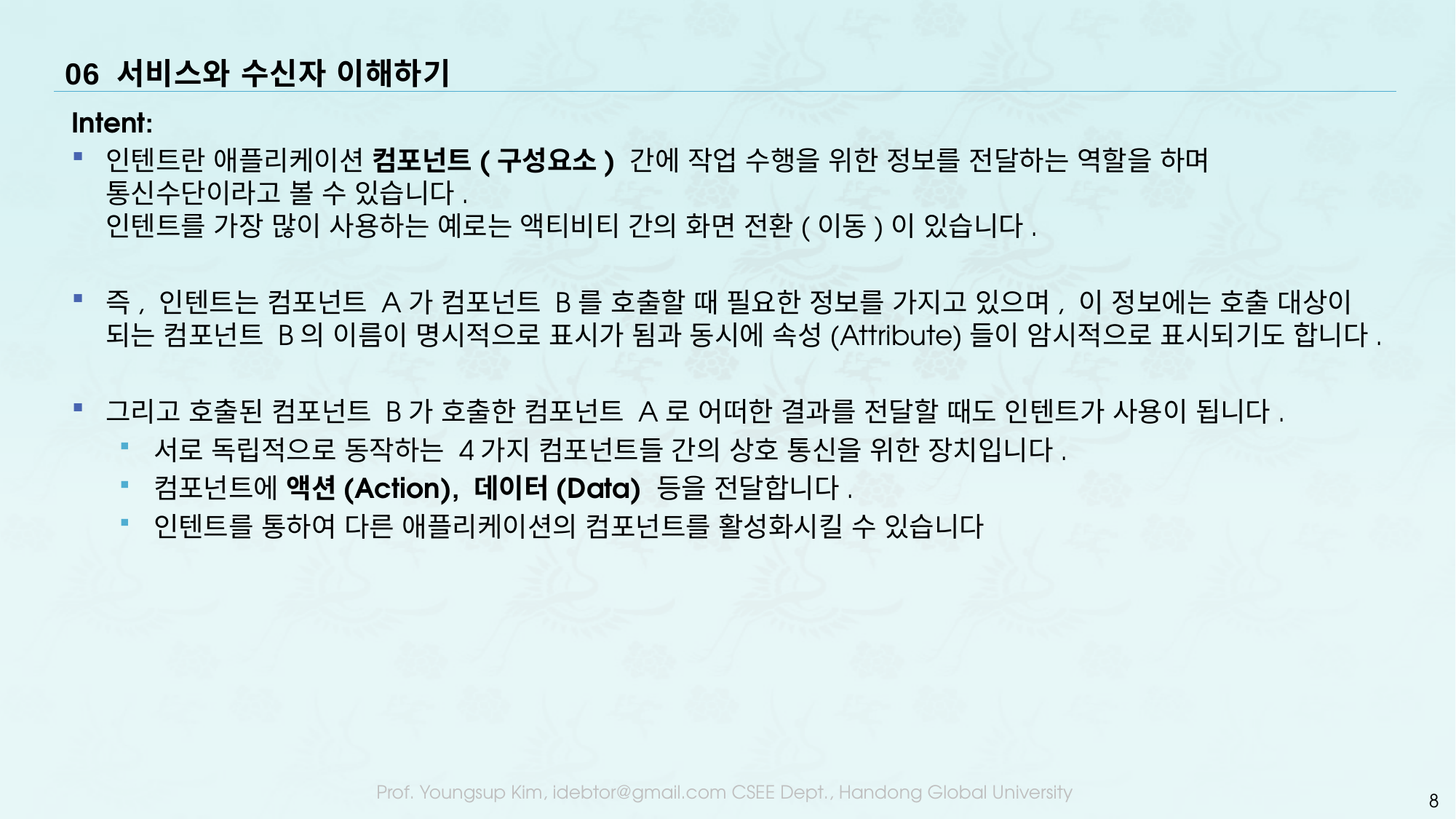

# 06 서비스와 수신자 이해하기
Intent:
인텐트란 애플리케이션 컴포넌트(구성요소) 간에 작업 수행을 위한 정보를 전달하는 역할을 하며 통신수단이라고 볼 수 있습니다.
인텐트를 가장 많이 사용하는 예로는 액티비티 간의 화면 전환(이동)이 있습니다.

즉, 인텐트는 컴포넌트 A가 컴포넌트 B를 호출할 때 필요한 정보를 가지고 있으며, 이 정보에는 호출 대상이 되는 컴포넌트 B의 이름이 명시적으로 표시가 됨과 동시에 속성(Attribute)들이 암시적으로 표시되기도 합니다.

그리고 호출된 컴포넌트 B가 호출한 컴포넌트 A로 어떠한 결과를 전달할 때도 인텐트가 사용이 됩니다.
서로 독립적으로 동작하는 4가지 컴포넌트들 간의 상호 통신을 위한 장치입니다.
컴포넌트에 액션(Action), 데이터(Data) 등을 전달합니다.
인텐트를 통하여 다른 애플리케이션의 컴포넌트를 활성화시킬 수 있습니다
8